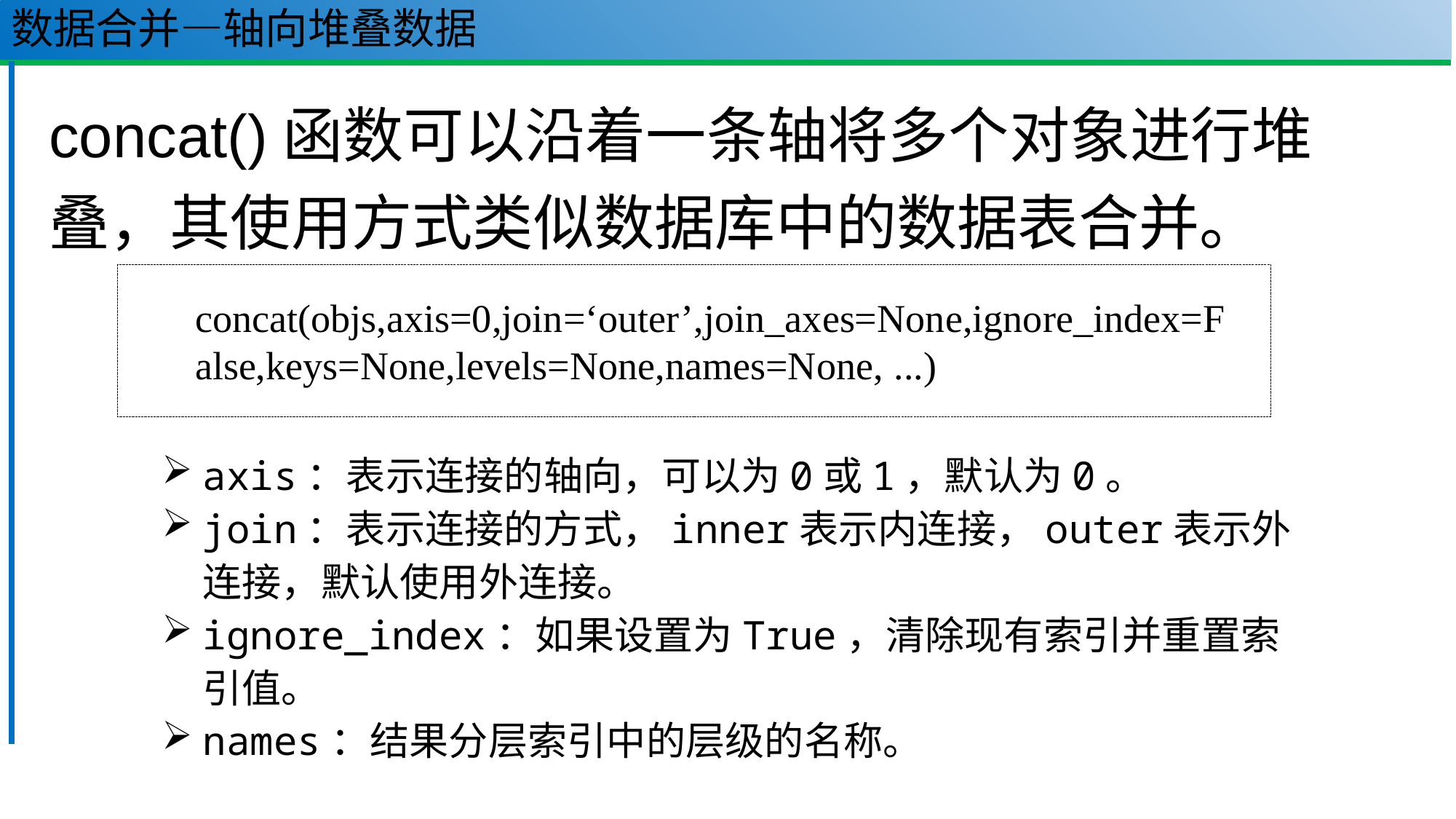

# 数据合并—轴向堆叠数据
concat()函数可以沿着一条轴将多个对象进行堆叠，其使用方式类似数据库中的数据表合并。

concat(objs,axis=0,join=‘outer’,join_axes=None,ignore_index=False,keys=None,levels=None,names=None, ...)
axis：表示连接的轴向，可以为0或1，默认为0。
join：表示连接的方式，inner表示内连接，outer表示外连接，默认使用外连接。
ignore_index：如果设置为True，清除现有索引并重置索引值。
names：结果分层索引中的层级的名称。